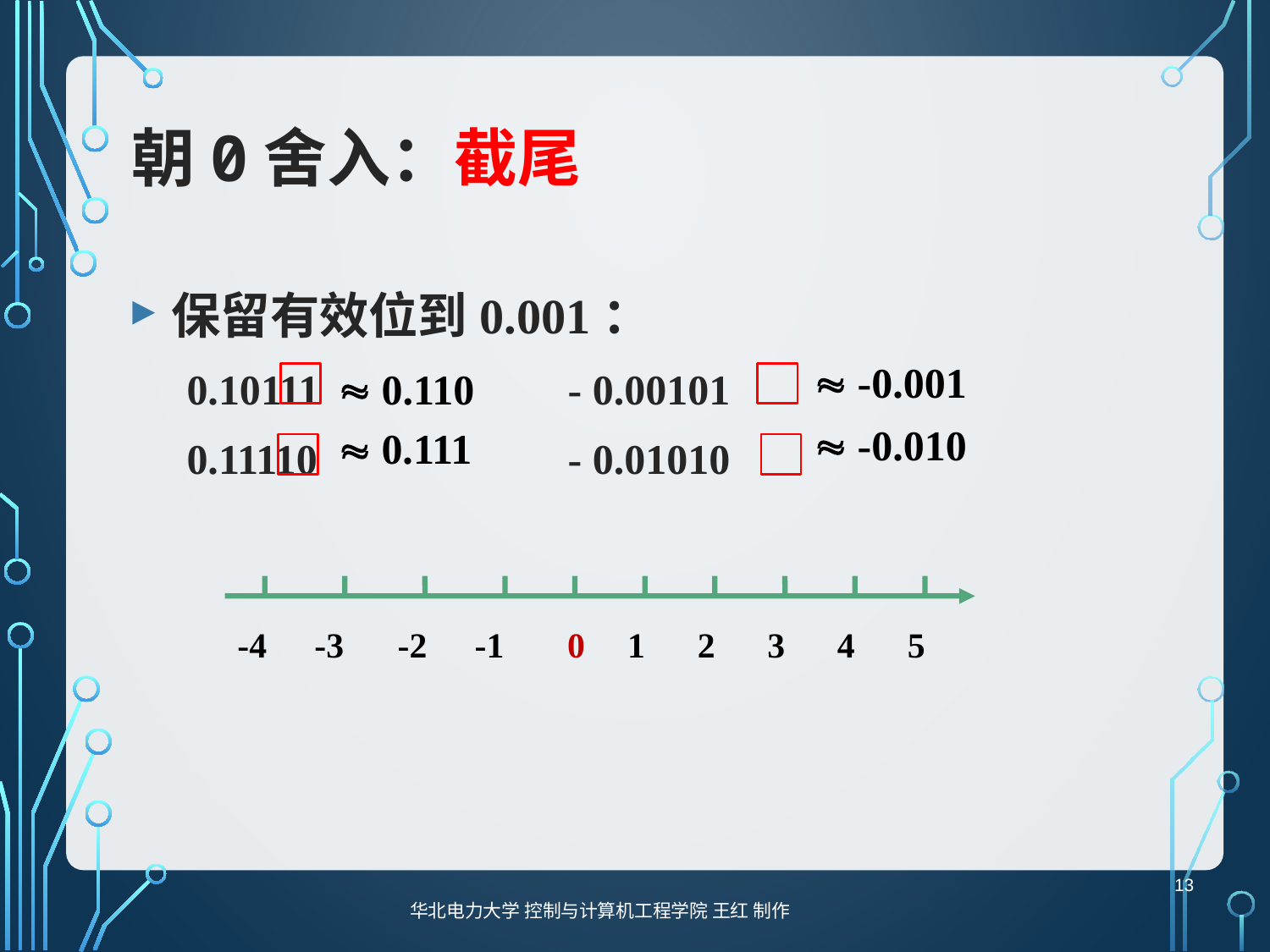

# 朝0舍入：截尾
保留有效位到0.001：
0.10111       		- 0.00101
0.11110        		- 0.01010
≈ -0.001
≈ 0.110

≈ -0.010
≈ 0.111

-4
-3
-2
-1
0
1
2
3
4
5
13
华北电力大学 控制与计算机工程学院 王红 制作